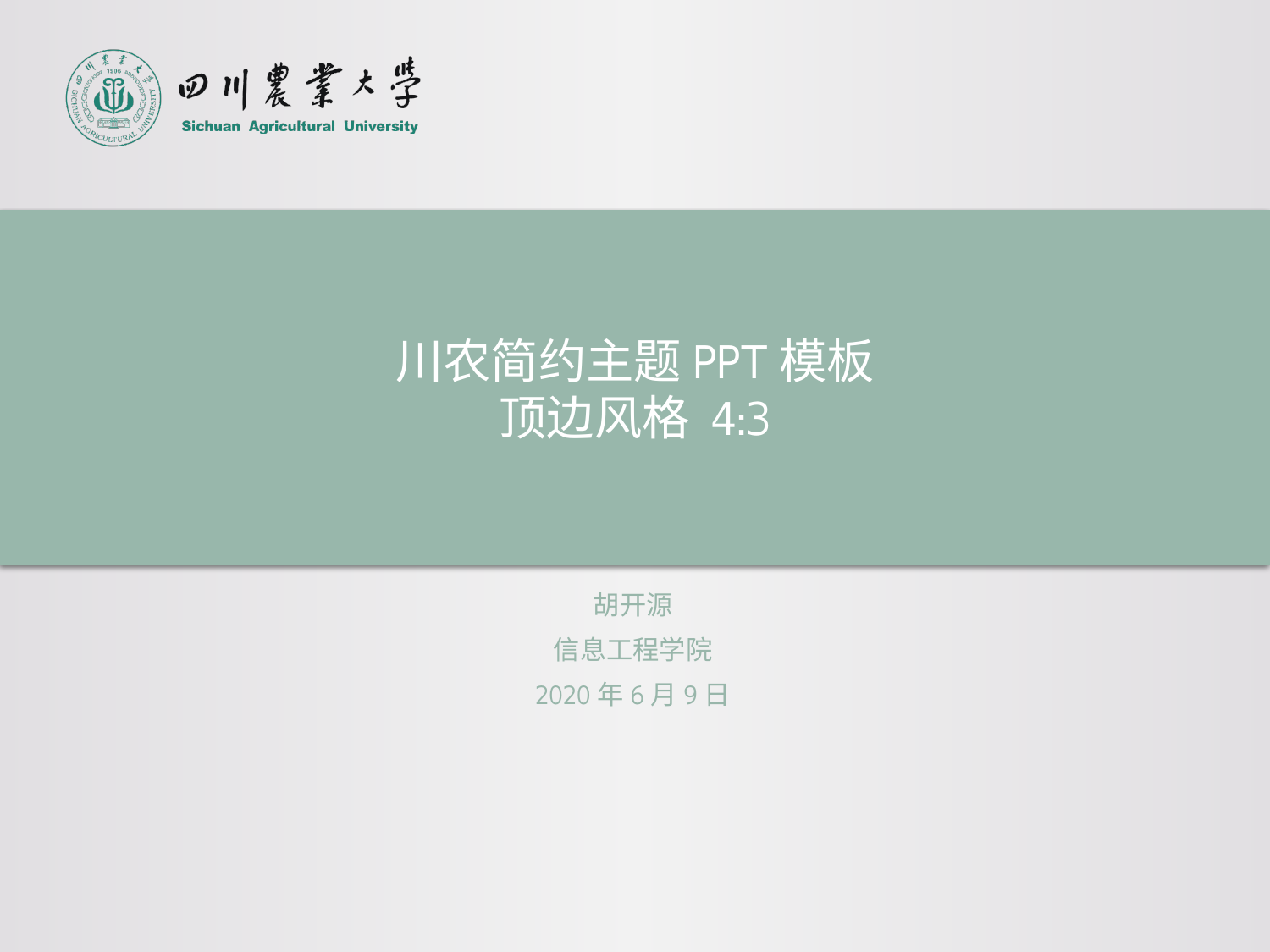

# 川农简约主题PPT模板 顶边风格 4:3
胡开源
信息工程学院
2020年6月9日